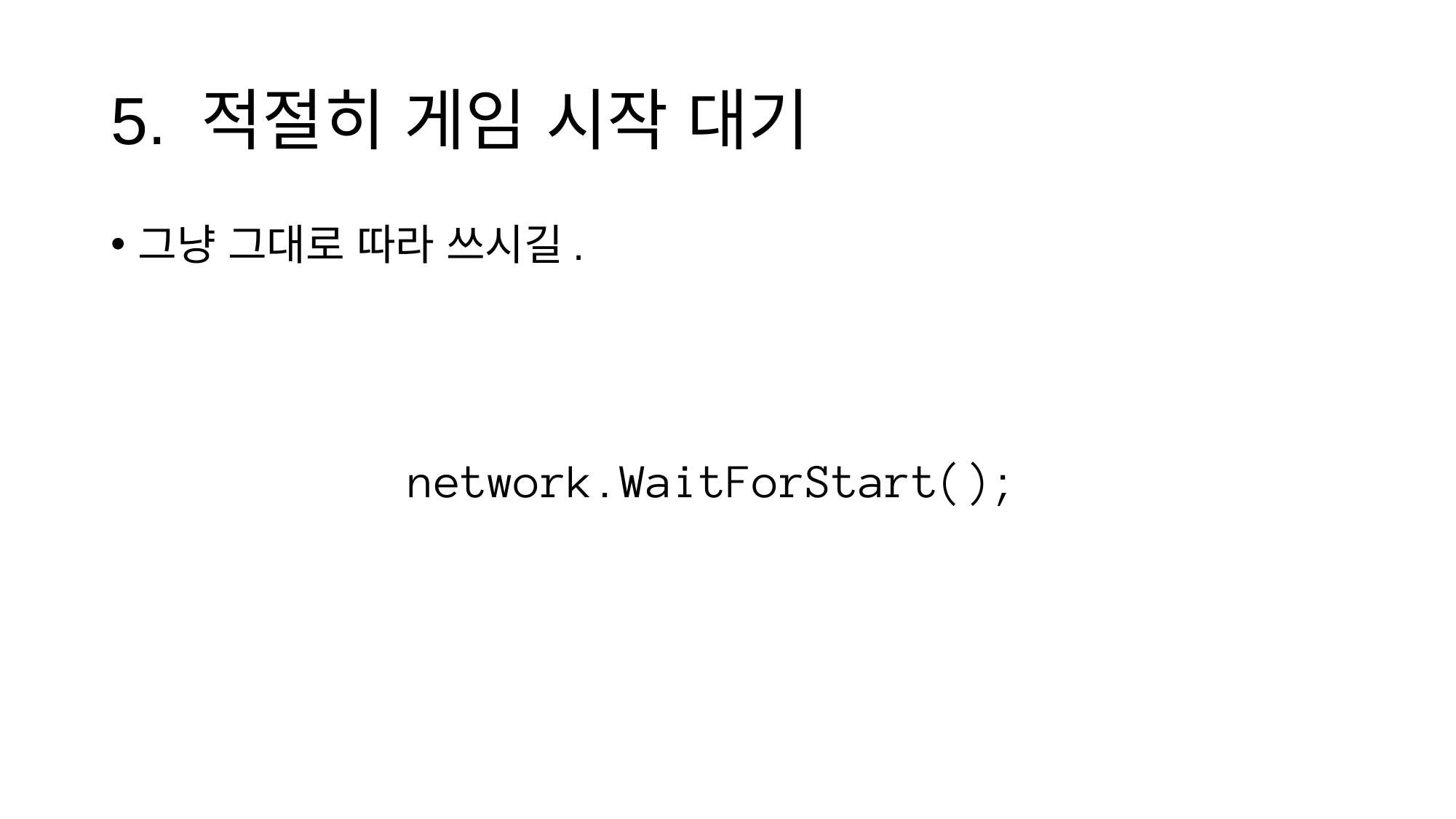

# 5. 적절히 게임 시작 대기
그냥 그대로 따라 쓰시길.
network.WaitForStart();